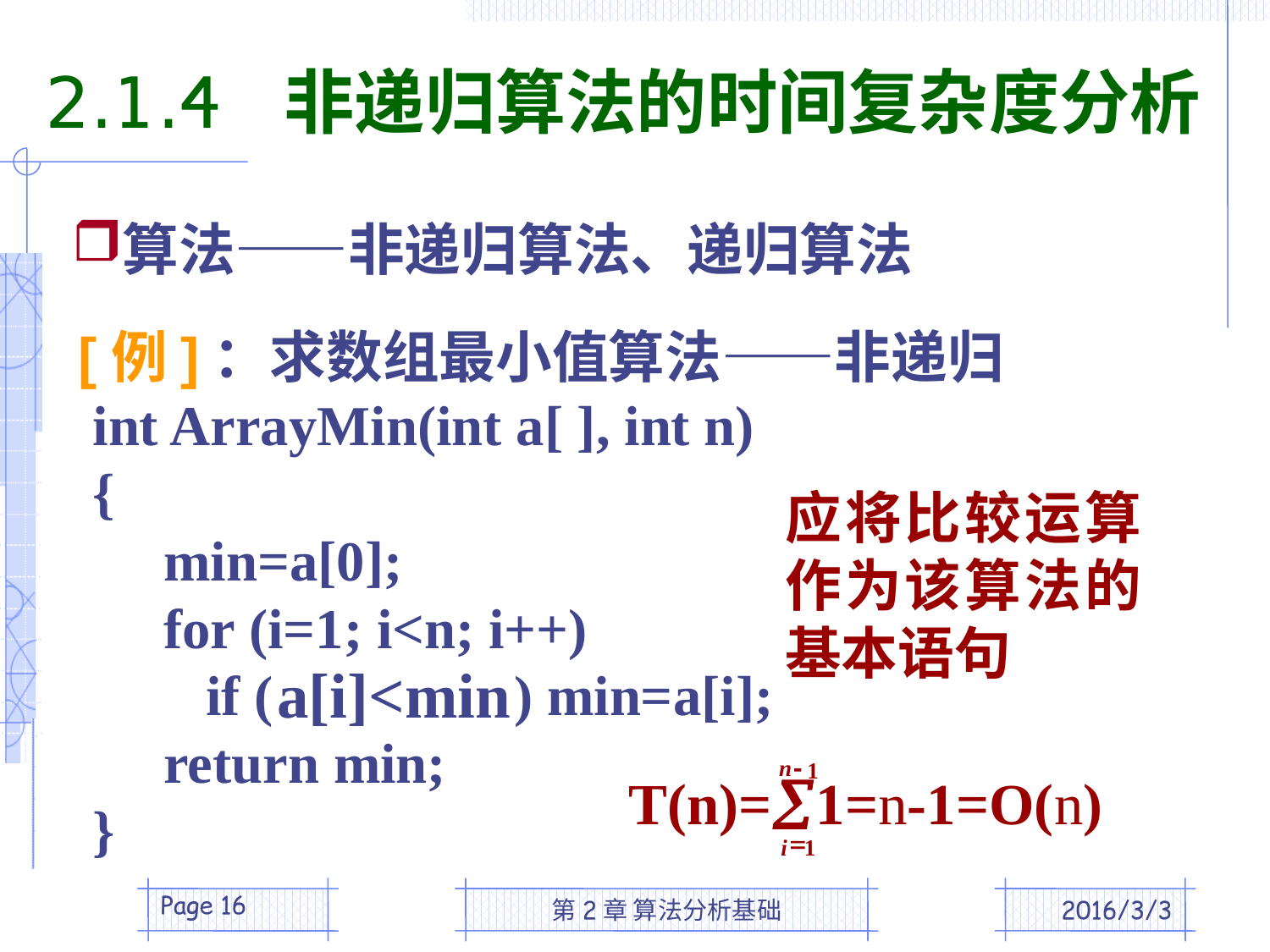

2.1.4  非递归算法的时间复杂度分析
算法——非递归算法、递归算法
[例]：求数组最小值算法——非递归
 int ArrayMin(int a[ ], int n)
 {
      min=a[0];
      for (i=1; i<n; i++)
         if (                 ) min=a[i];
      return min;
 }
应将比较运算作为该算法的基本语句
a[i]<min
n
−
1
T(n)=
∑
1=n-1=O(n)
=
1
i
Page 16
第2章 算法分析基础
2016/3/3